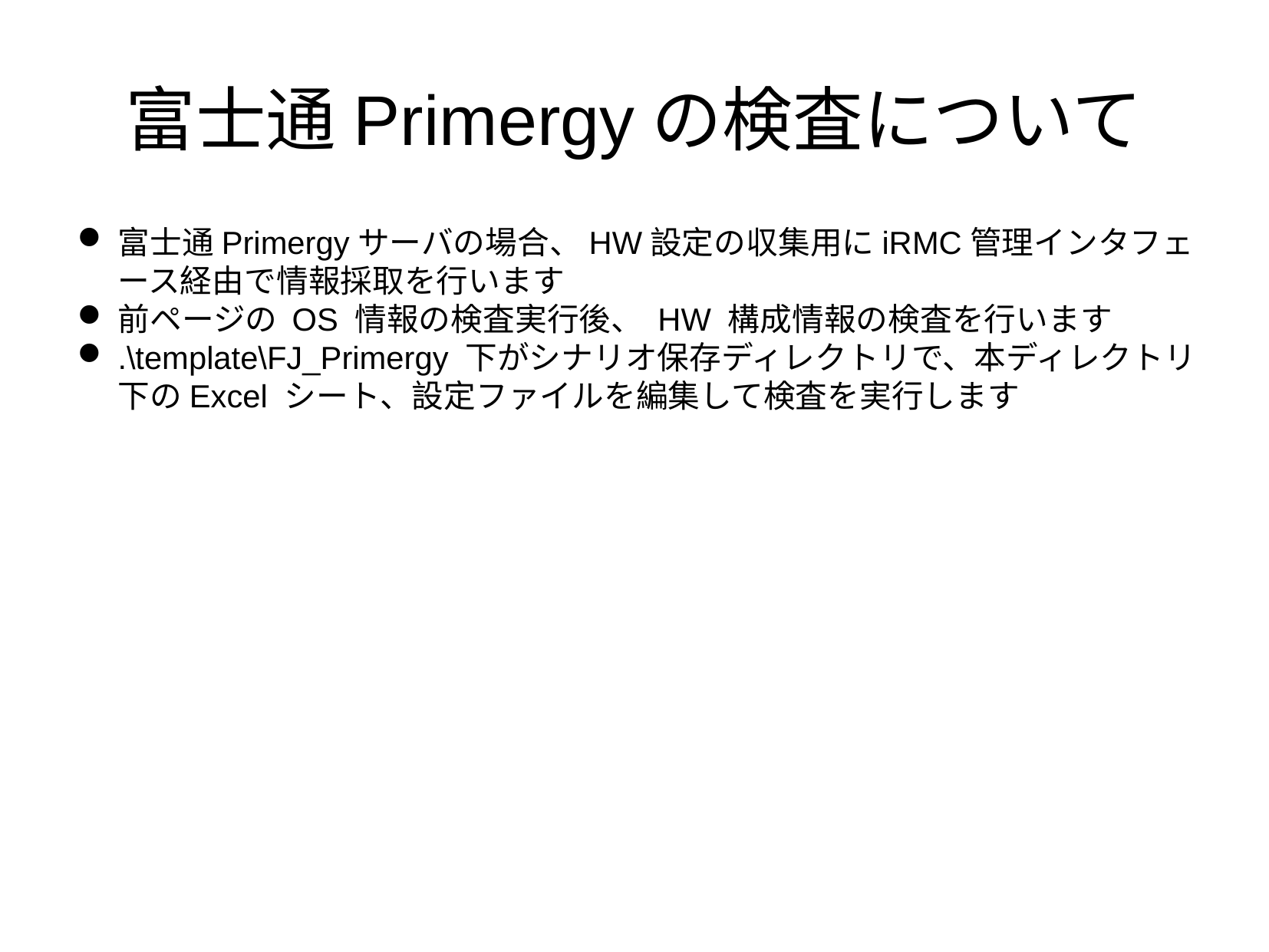

富士通Primergyの検査について
富士通Primergyサーバの場合、HW設定の収集用にiRMC管理インタフェース経由で情報採取を行います
前ページの OS 情報の検査実行後、 HW 構成情報の検査を行います
.\template\FJ_Primergy 下がシナリオ保存ディレクトリで、本ディレクトリ下のExcel シート、設定ファイルを編集して検査を実行します